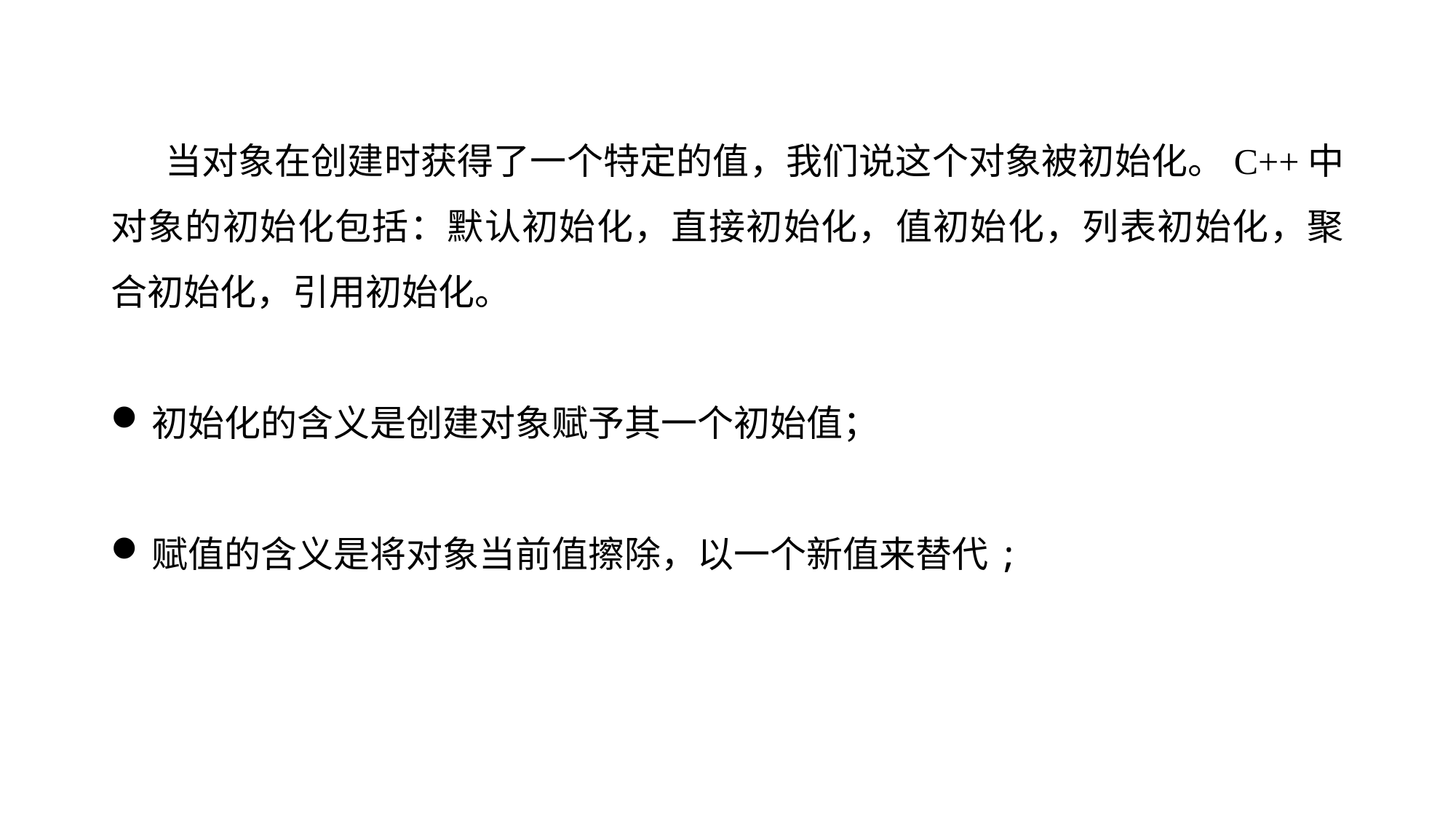

当对象在创建时获得了一个特定的值，我们说这个对象被初始化。C++中对象的初始化包括：默认初始化，直接初始化，值初始化，列表初始化，聚合初始化，引用初始化。

初始化的含义是创建对象赋予其一个初始值；

赋值的含义是将对象当前值擦除，以一个新值来替代;